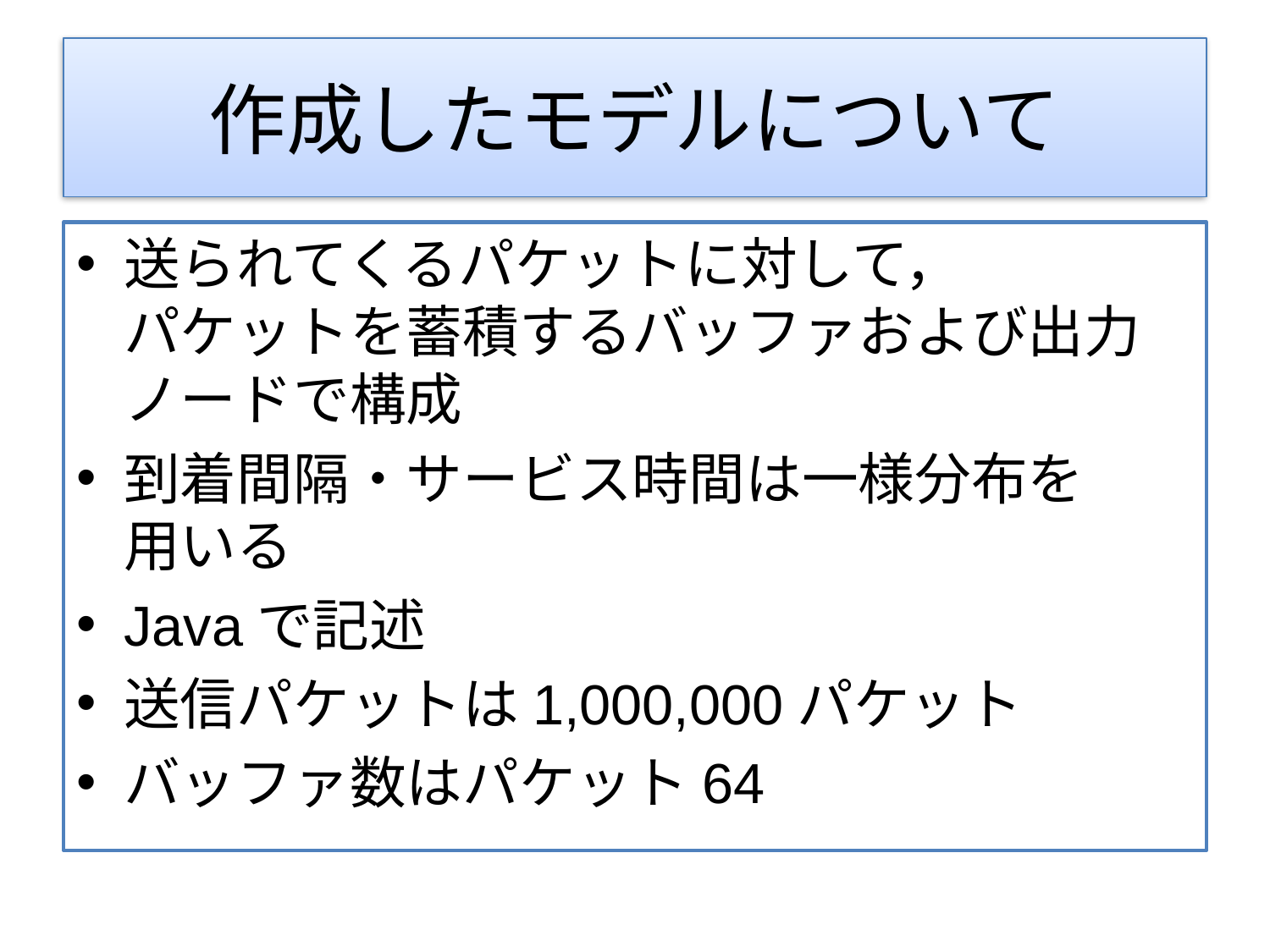

# 作成したモデルについて
送られてくるパケットに対して，
パケットを蓄積するバッファおよび出力ノードで構成
到着間隔・サービス時間は一様分布を
用いる
Javaで記述
送信パケットは1,000,000パケット
バッファ数はパケット64